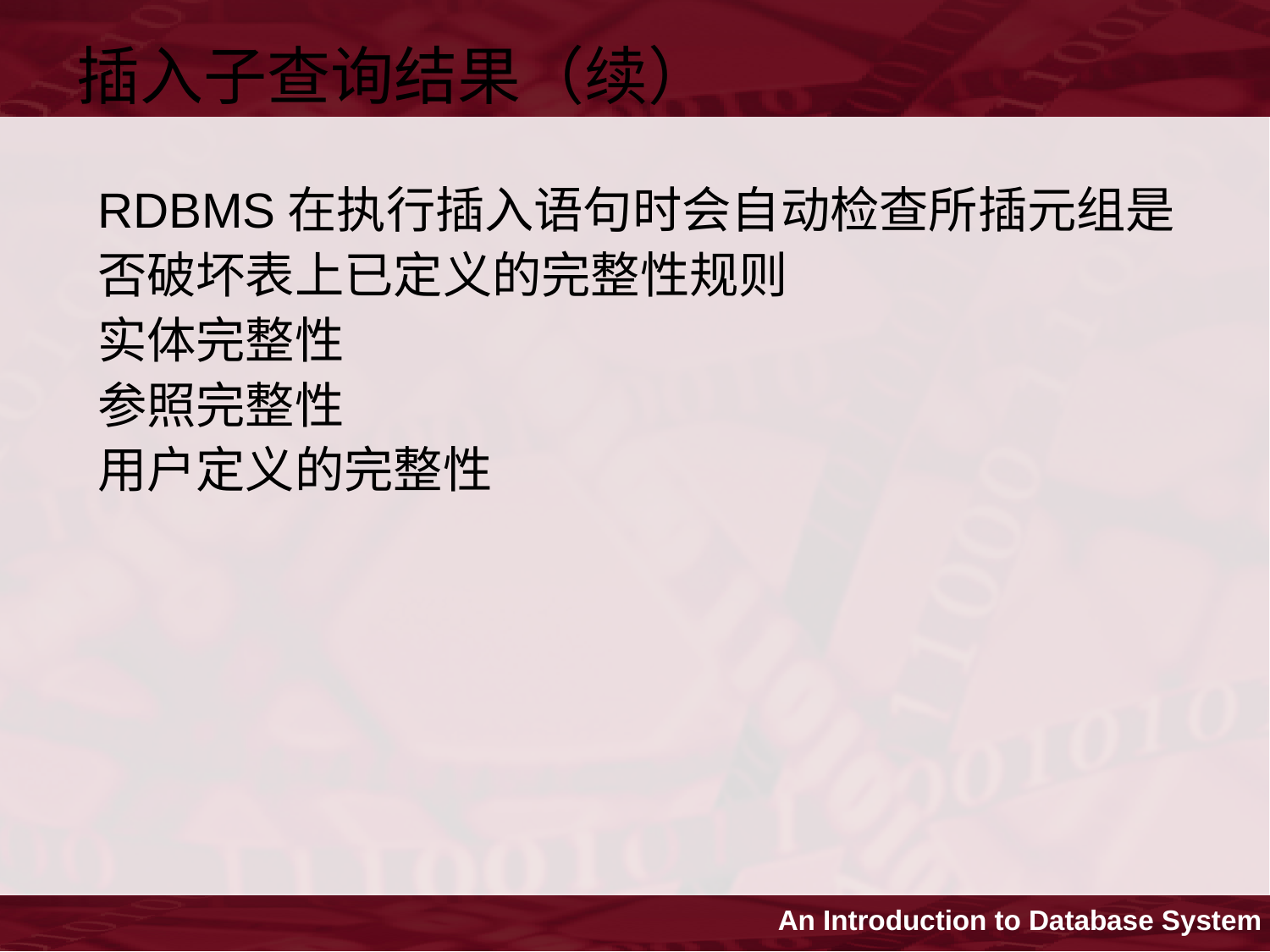

插入子查询结果（续）
RDBMS在执行插入语句时会自动检查所插元组是否破坏表上已定义的完整性规则
实体完整性
参照完整性
用户定义的完整性